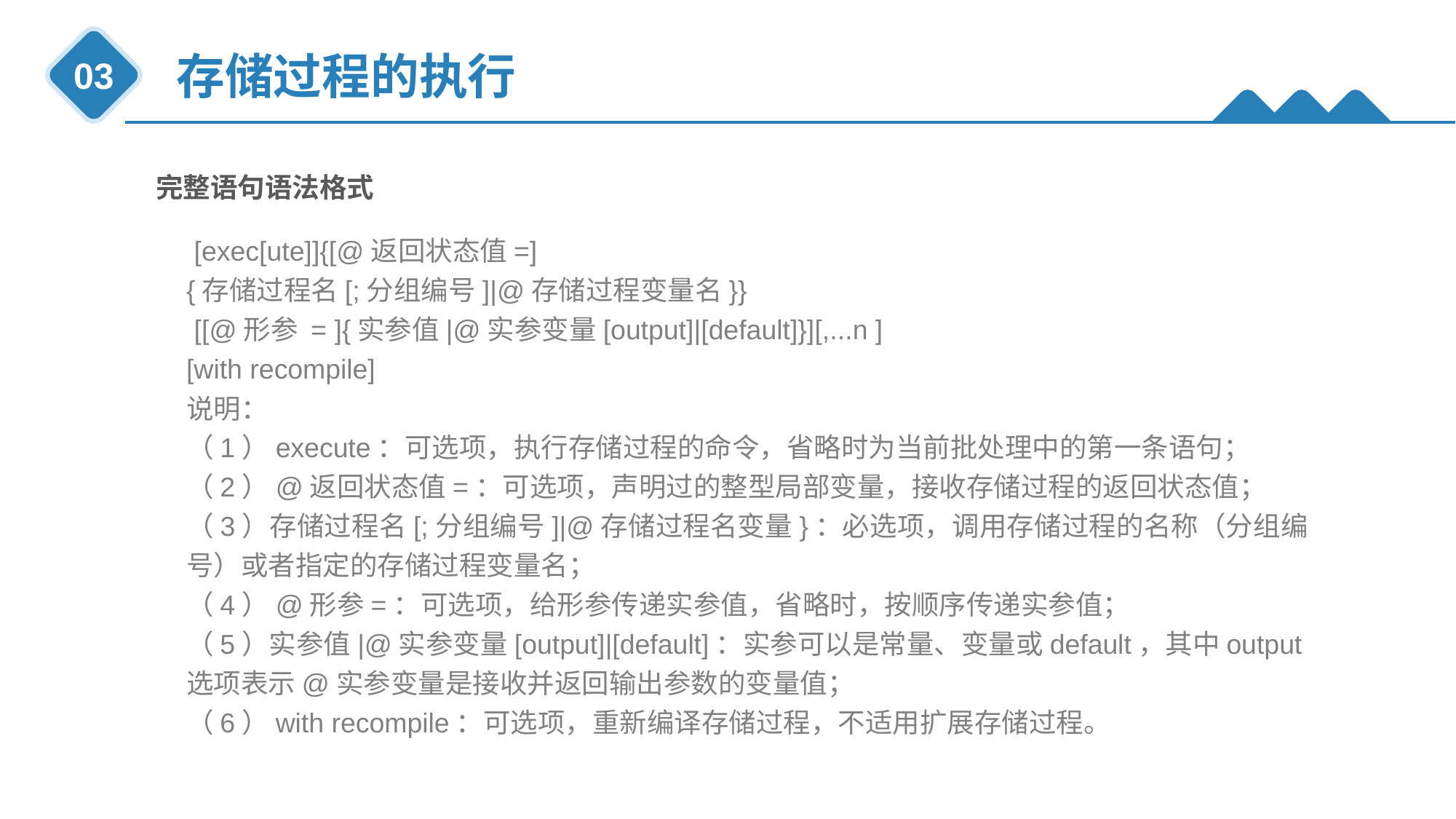

存储过程的执行
03

完整语句语法格式
 [exec[ute]]{[@返回状态值=]
{存储过程名[;分组编号]|@存储过程变量名}}
 [[@形参 = ]{实参值|@实参变量[output]|[default]}][,...n ]
[with recompile]
说明：
（1）execute：可选项，执行存储过程的命令，省略时为当前批处理中的第一条语句；
（2）@返回状态值=：可选项，声明过的整型局部变量，接收存储过程的返回状态值；
（3）存储过程名[;分组编号]|@存储过程名变量}：必选项，调用存储过程的名称（分组编号）或者指定的存储过程变量名；
（4）@形参=：可选项，给形参传递实参值，省略时，按顺序传递实参值；
（5）实参值|@实参变量[output]|[default]：实参可以是常量、变量或default，其中output选项表示@实参变量是接收并返回输出参数的变量值；
（6）with recompile：可选项，重新编译存储过程，不适用扩展存储过程。